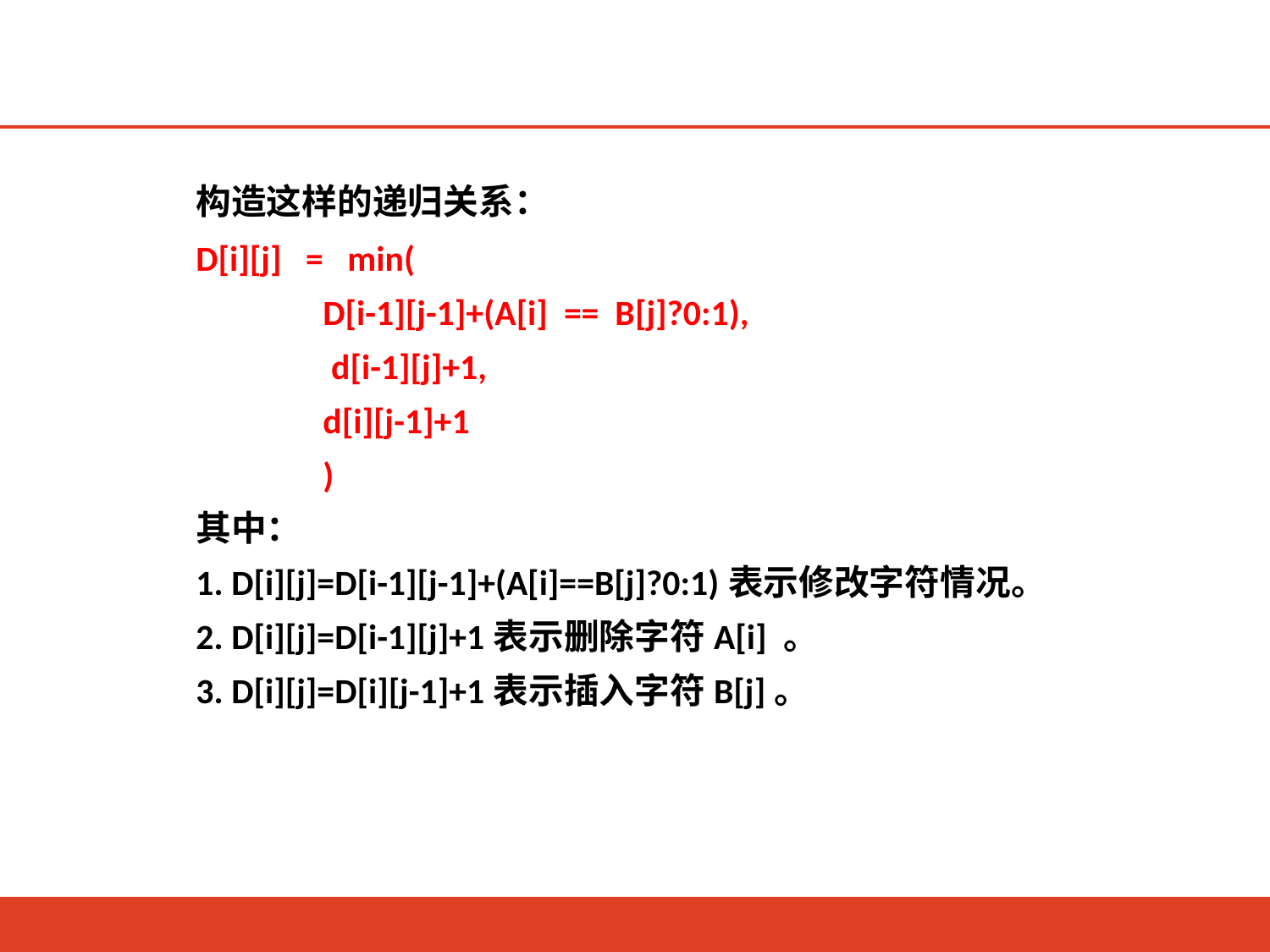

#
	构造这样的递归关系：
	D[i][j]   =   min(
		D[i-1][j-1]+(A[i]  ==  B[j]?0:1),
		 d[i-1][j]+1,
		d[i][j-1]+1
		)
	其中：
	1. D[i][j]=D[i-1][j-1]+(A[i]==B[j]?0:1)表示修改字符情况。
	2. D[i][j]=D[i-1][j]+1表示删除字符A[i] 。
	3. D[i][j]=D[i][j-1]+1表示插入字符B[j]。